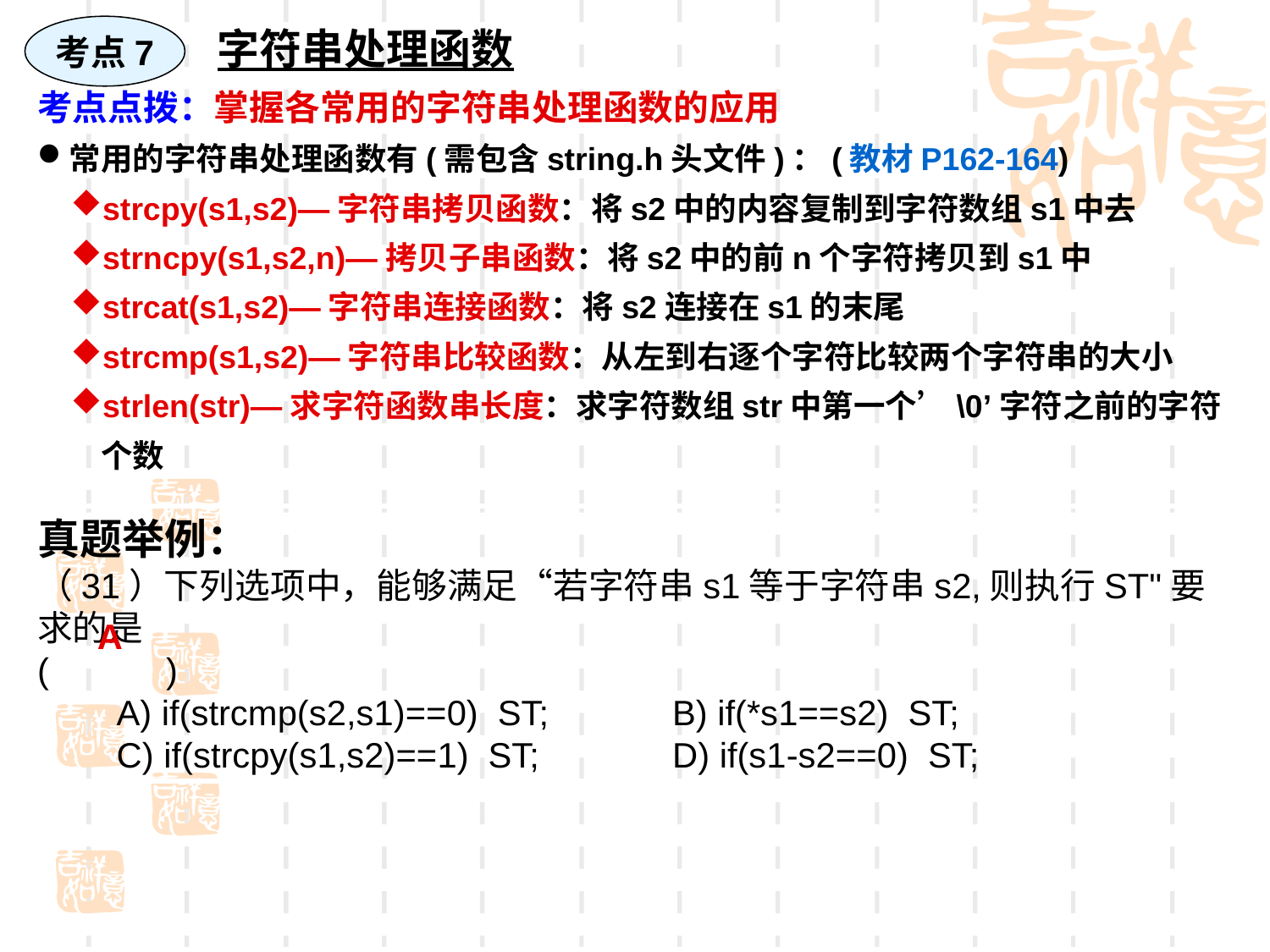

考点7
字符串处理函数
考点点拨：掌握各常用的字符串处理函数的应用
常用的字符串处理函数有(需包含string.h头文件)：(教材P162-164)
strcpy(s1,s2)—字符串拷贝函数：将s2中的内容复制到字符数组s1中去
strncpy(s1,s2,n)—拷贝子串函数：将s2中的前n个字符拷贝到s1中
strcat(s1,s2)—字符串连接函数：将s2连接在s1的末尾
strcmp(s1,s2)—字符串比较函数：从左到右逐个字符比较两个字符串的大小
strlen(str)—求字符函数串长度：求字符数组str中第一个’\0’字符之前的字符个数
真题举例：
（31）下列选项中，能够满足“若字符串s1等于字符串s2,则执行ST"要求的是
(            )
　　A) if(strcmp(s2,s1)==0)  ST;　	B) if(*s1==s2)  ST;
　　C) if(strcpy(s1,s2)==1)  ST;　	D) if(s1-s2==0)  ST;
A